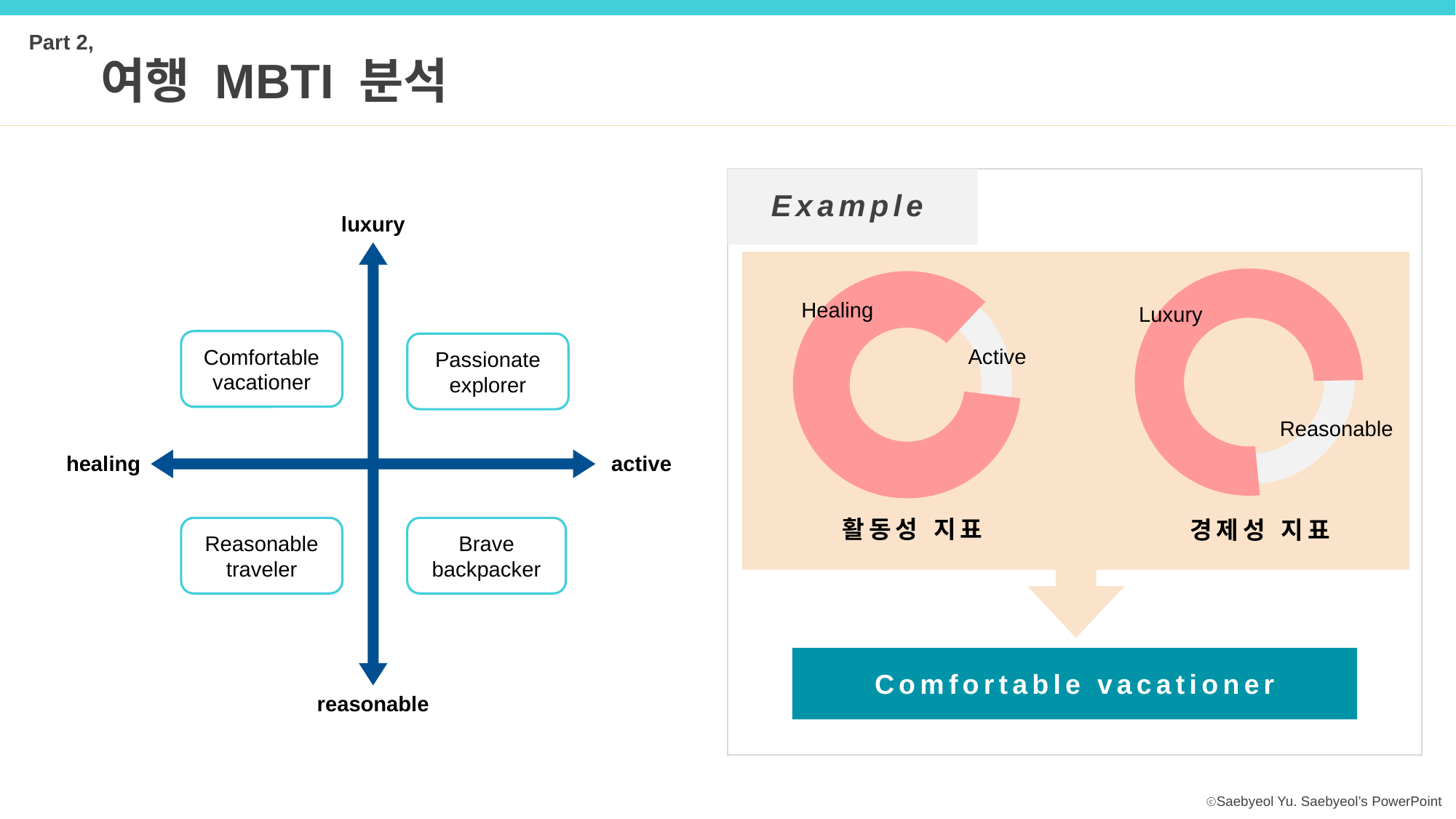

Part 2,
여행 MBTI 분석

Example
luxury

Healing

Luxury
Comfortable
vacationer
Passionate
explorer
Active
A
B
Reasonable
active
healing
활동성 지표
경제성 지표
Brave
backpacker
Reasonable
traveler

Comfortable vacationer
reasonable